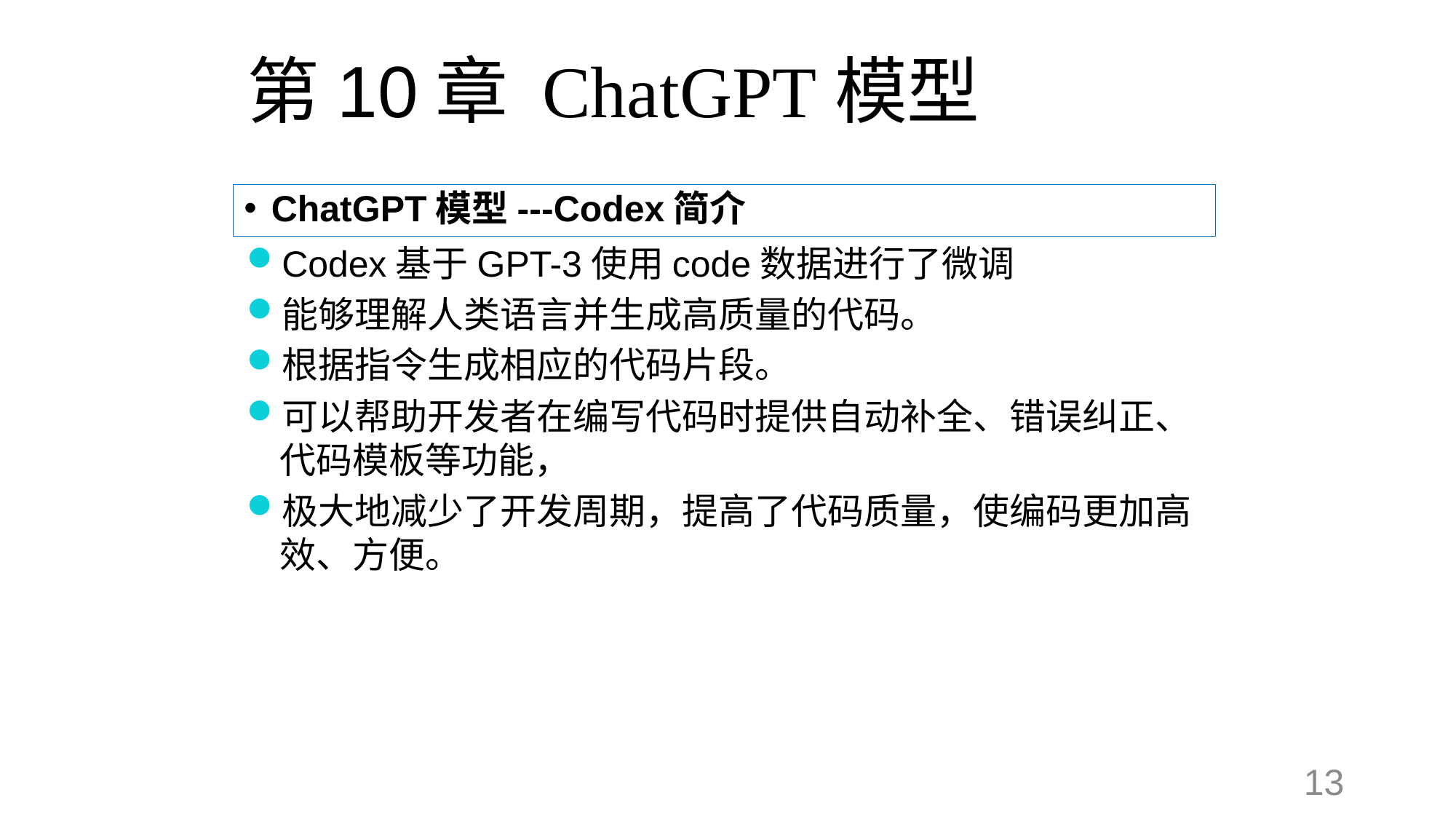

# 第10章 ChatGPT模型
ChatGPT模型---Codex简介

Codex基于GPT-3使用code数据进行了微调
能够理解人类语言并生成高质量的代码。
根据指令生成相应的代码片段。
可以帮助开发者在编写代码时提供自动补全、错误纠正、代码模板等功能，
极大地减少了开发周期，提高了代码质量，使编码更加高效、方便。

13